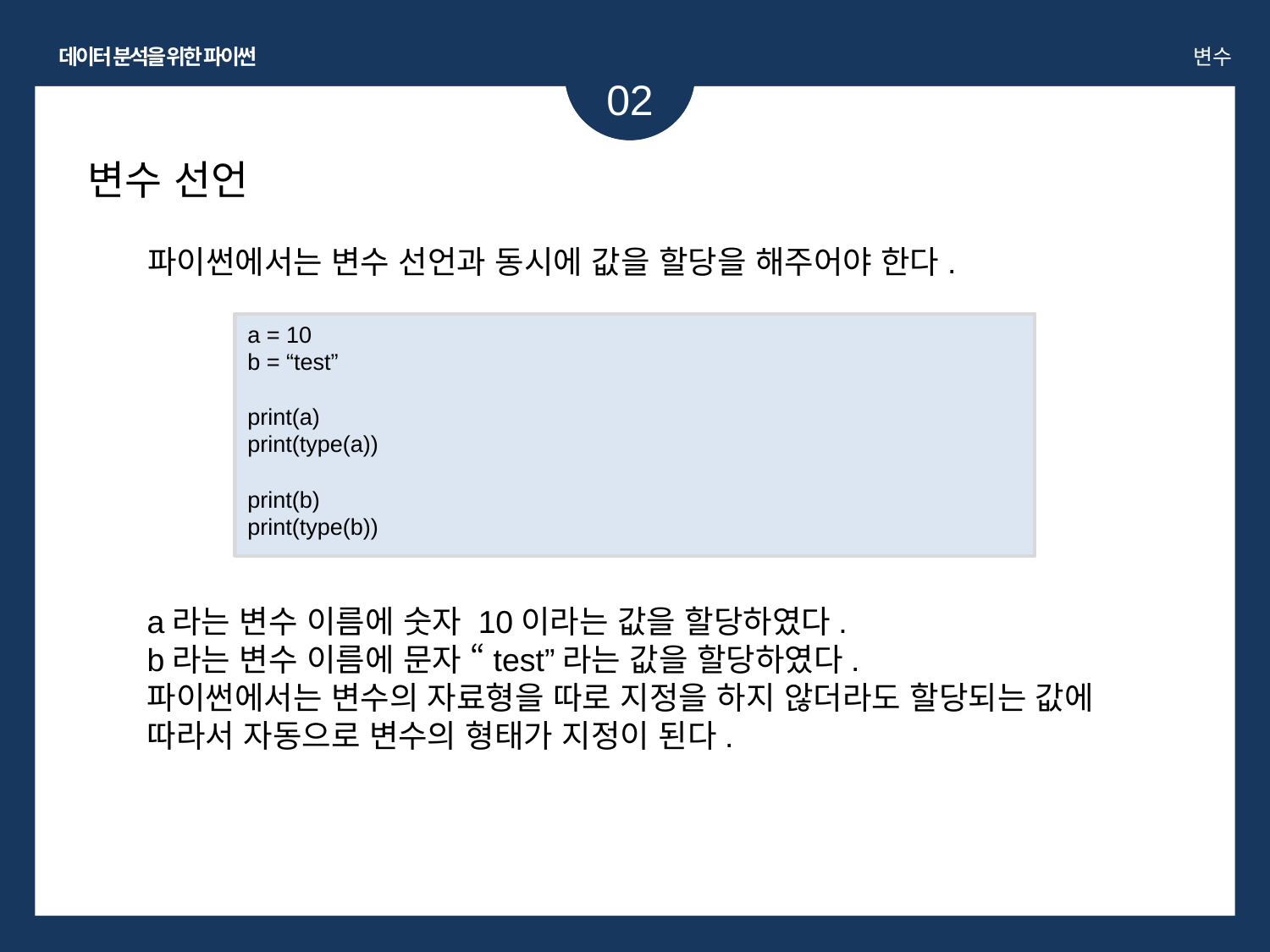

데이터 분석을 위한 파이썬
변수
02
변수 선언
파이썬에서는 변수 선언과 동시에 값을 할당을 해주어야 한다.
a = 10
b = “test”

print(a)
print(type(a))

print(b)
print(type(b))
a라는 변수 이름에 숫자 10이라는 값을 할당하였다.
b라는 변수 이름에 문자 “test”라는 값을 할당하였다.
파이썬에서는 변수의 자료형을 따로 지정을 하지 않더라도 할당되는 값에 따라서 자동으로 변수의 형태가 지정이 된다.